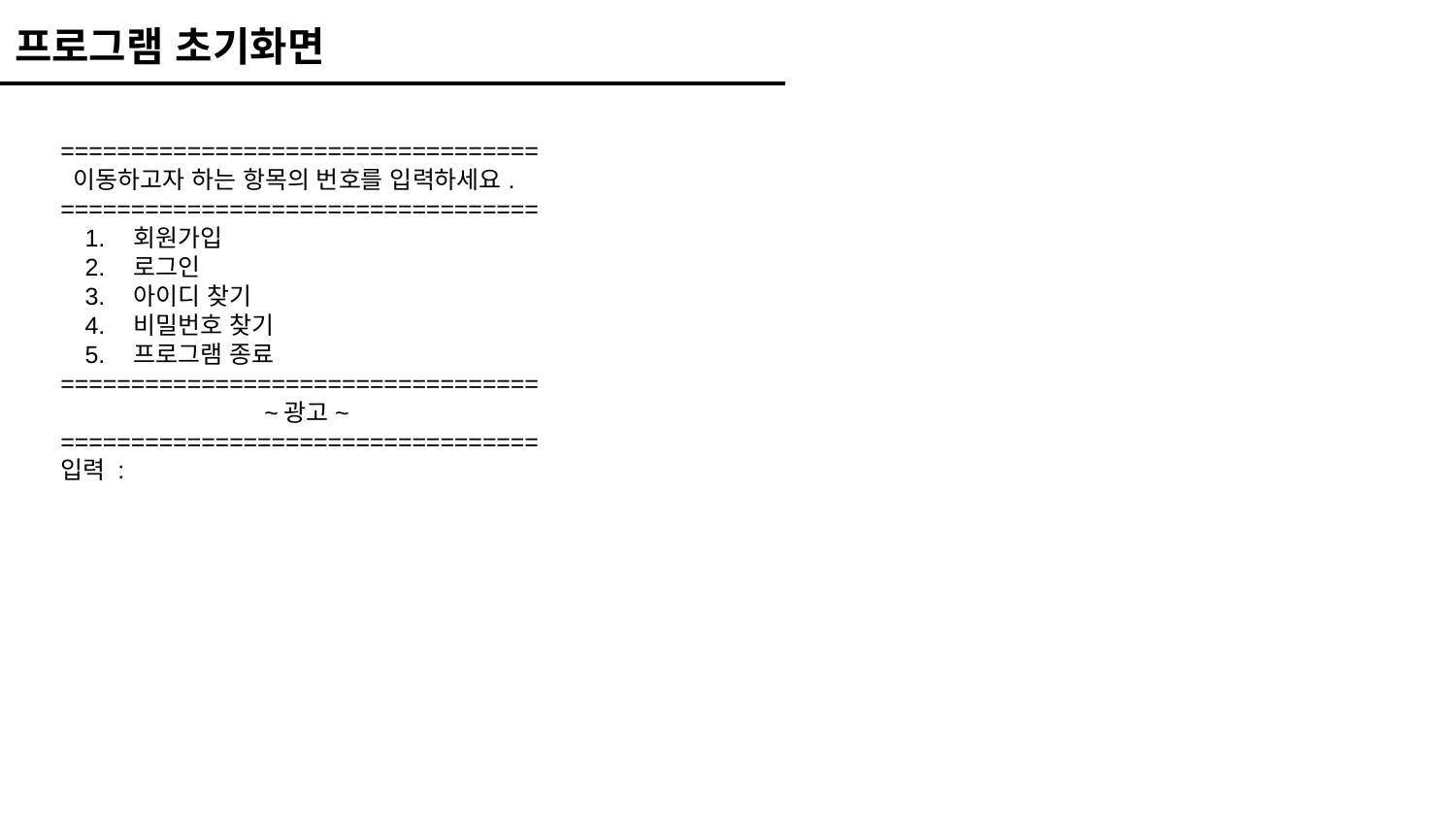

프로그램 초기화면
==================================
 이동하고자 하는 항목의 번호를 입력하세요.
==================================
회원가입
로그인
아이디 찾기
비밀번호 찾기
프로그램 종료
==================================
                              ~광고~
==================================
입력 :